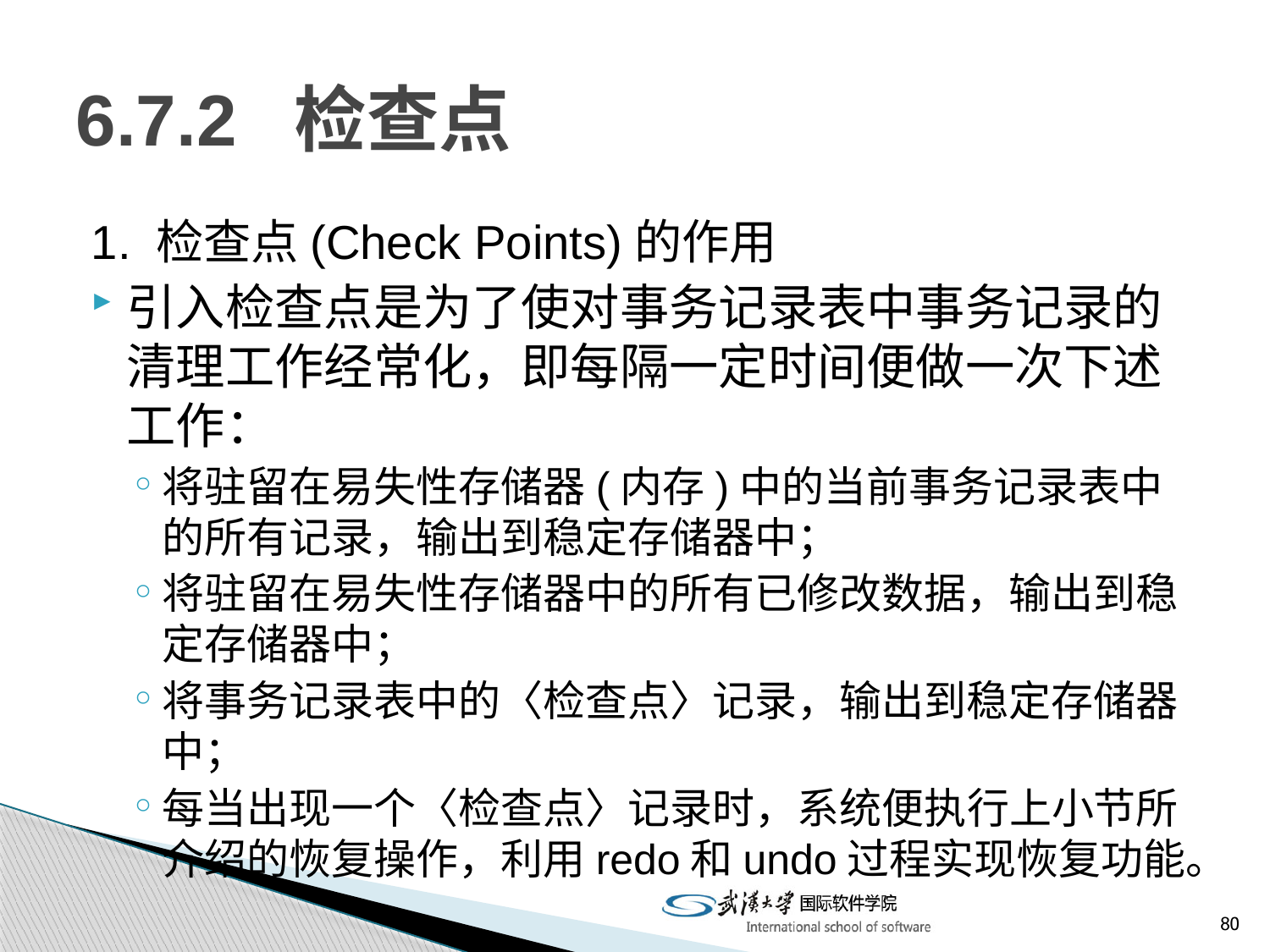

# 6.7.2  检查点
1. 检查点(Check Points)的作用
引入检查点是为了使对事务记录表中事务记录的清理工作经常化，即每隔一定时间便做一次下述工作：
将驻留在易失性存储器(内存)中的当前事务记录表中的所有记录，输出到稳定存储器中；
将驻留在易失性存储器中的所有已修改数据，输出到稳定存储器中；
将事务记录表中的〈检查点〉记录，输出到稳定存储器中；
每当出现一个〈检查点〉记录时，系统便执行上小节所介绍的恢复操作，利用redo和undo过程实现恢复功能。
80